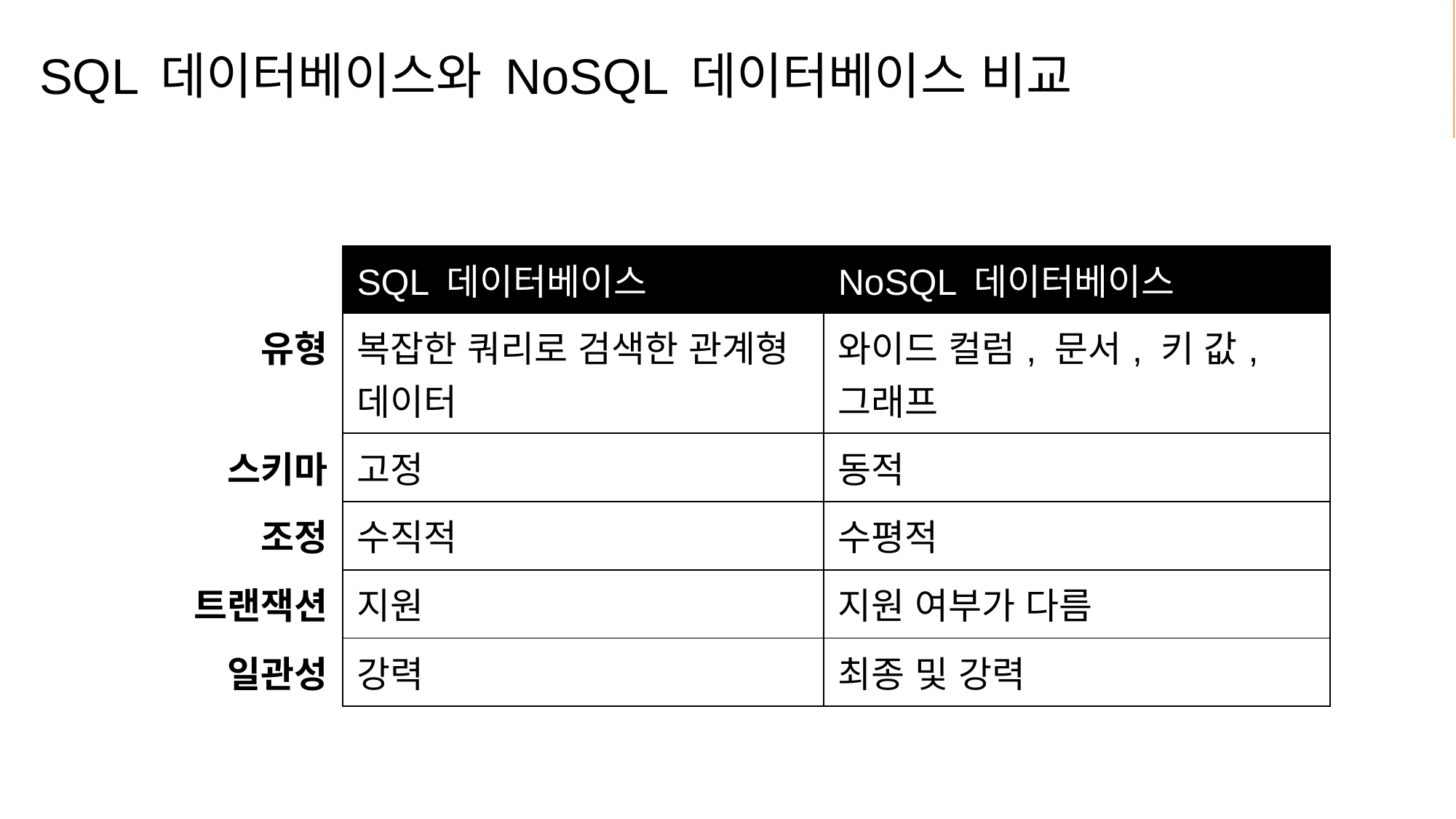

# SQL 데이터베이스와 NoSQL 데이터베이스 비교
|  | SQL 데이터베이스 | NoSQL 데이터베이스 |
| --- | --- | --- |
| 유형 | 복잡한 쿼리로 검색한 관계형 데이터 | 와이드 컬럼, 문서, 키 값, 그래프 |
| 스키마 | 고정 | 동적 |
| 조정 | 수직적 | 수평적 |
| 트랜잭션 | 지원 | 지원 여부가 다름 |
| 일관성 | 강력 | 최종 및 강력 |